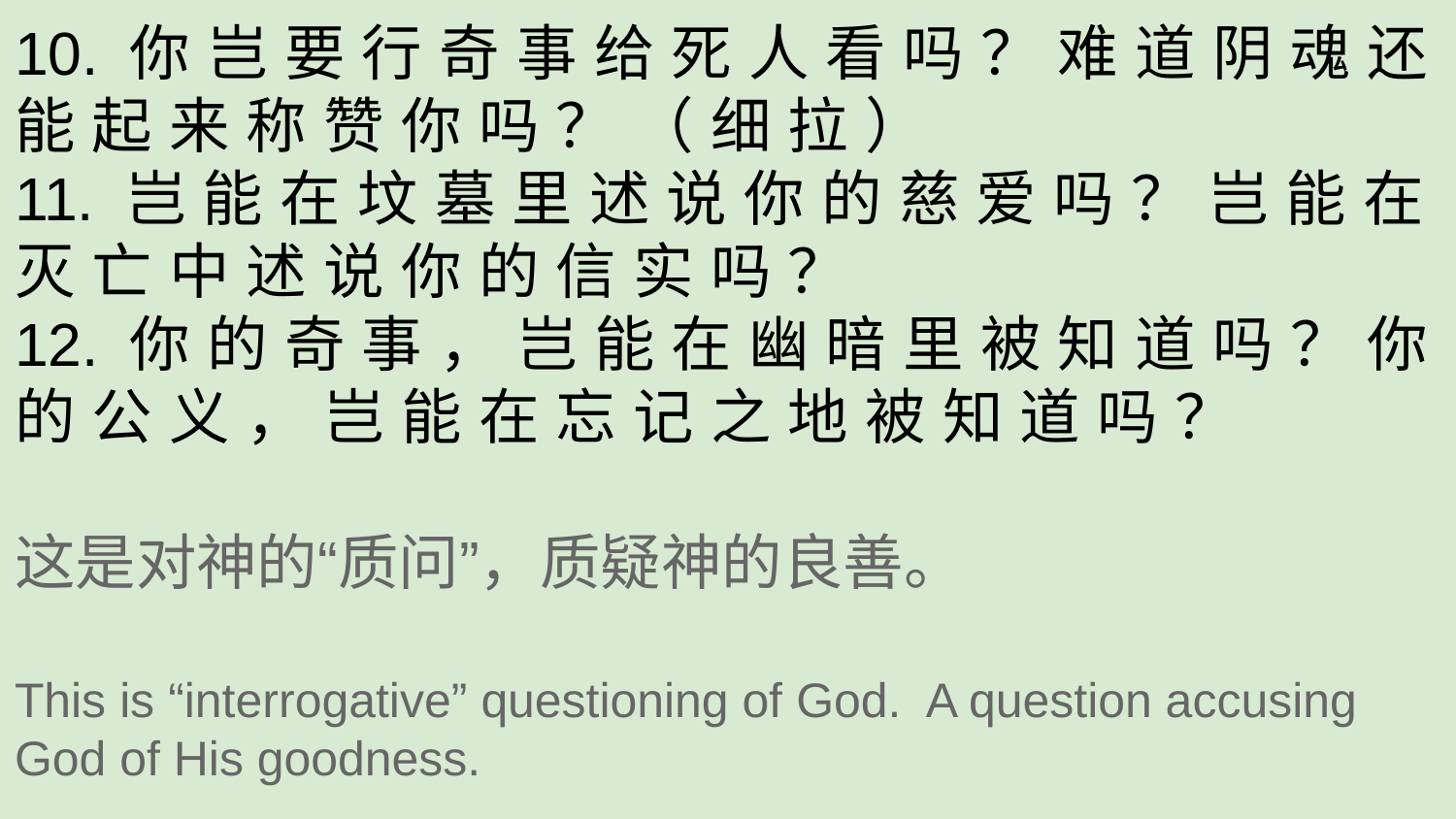

10. 你 岂 要 行 奇 事 给 死 人 看 吗 ？ 难 道 阴 魂 还 能 起 来 称 赞 你 吗 ？ （ 细 拉 ）
11. 岂 能 在 坟 墓 里 述 说 你 的 慈 爱 吗 ？ 岂 能 在 灭 亡 中 述 说 你 的 信 实 吗 ？
12. 你 的 奇 事 ， 岂 能 在 幽 暗 里 被 知 道 吗 ？ 你 的 公 义 ， 岂 能 在 忘 记 之 地 被 知 道 吗 ？

这是对神的“质问”，质疑神的良善。

This is “interrogative” questioning of God.  A question accusing God of His goodness.